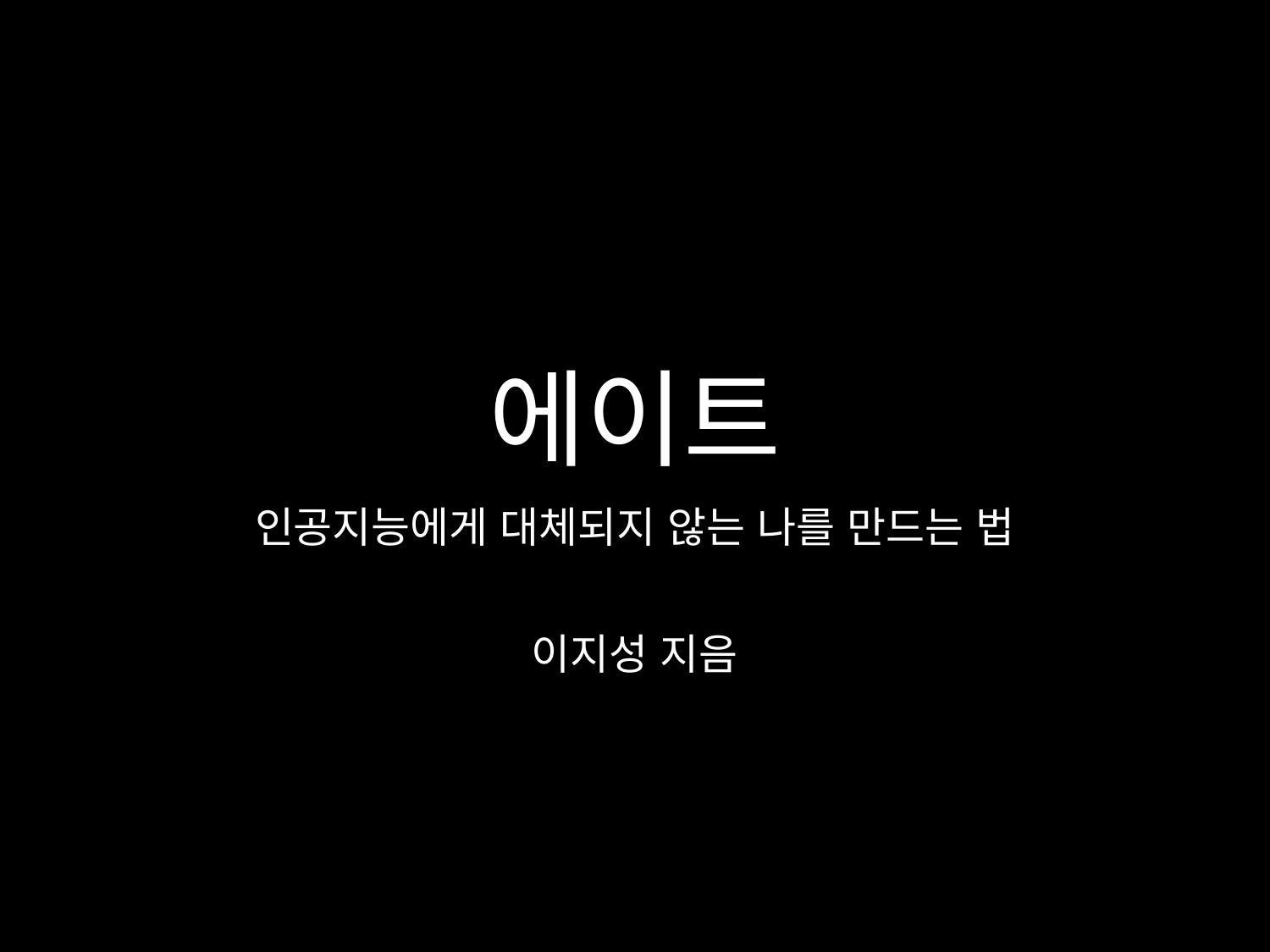

# 에이트
인공지능에게 대체되지 않는 나를 만드는 법

이지성 지음